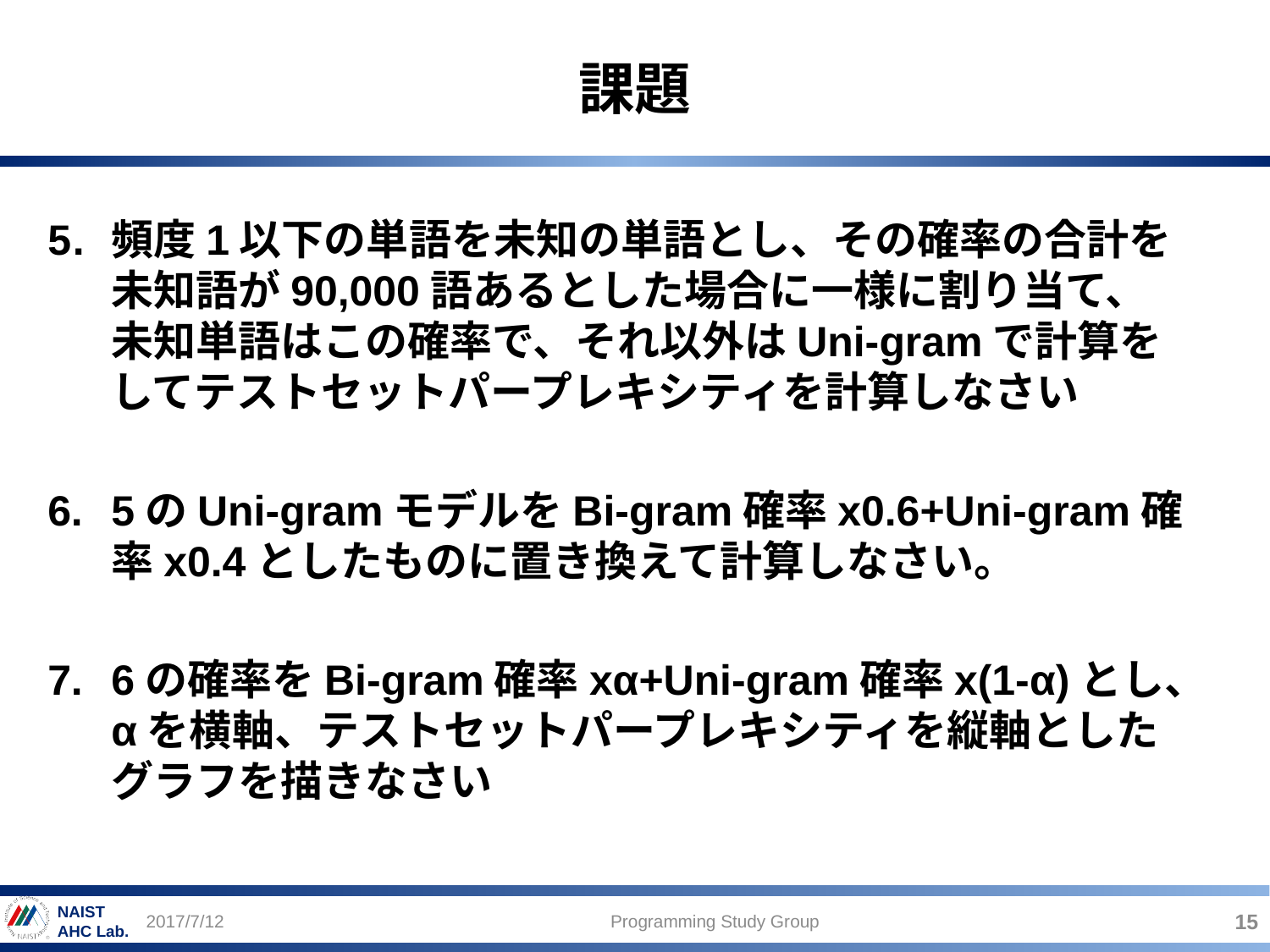

# 課題
頻度1以下の単語を未知の単語とし、その確率の合計を
未知語が90,000語あるとした場合に一様に割り当て、
未知単語はこの確率で、それ以外はUni-gramで計算を
してテストセットパープレキシティを計算しなさい

5のUni-gramモデルをBi-gram確率x0.6+Uni-gram確率x0.4としたものに置き換えて計算しなさい。

6の確率をBi-gram確率xα+Uni-gram確率x(1-α)とし、
αを横軸、テストセットパープレキシティを縦軸とした
グラフを描きなさい

2017/7/12
Programming Study Group
15